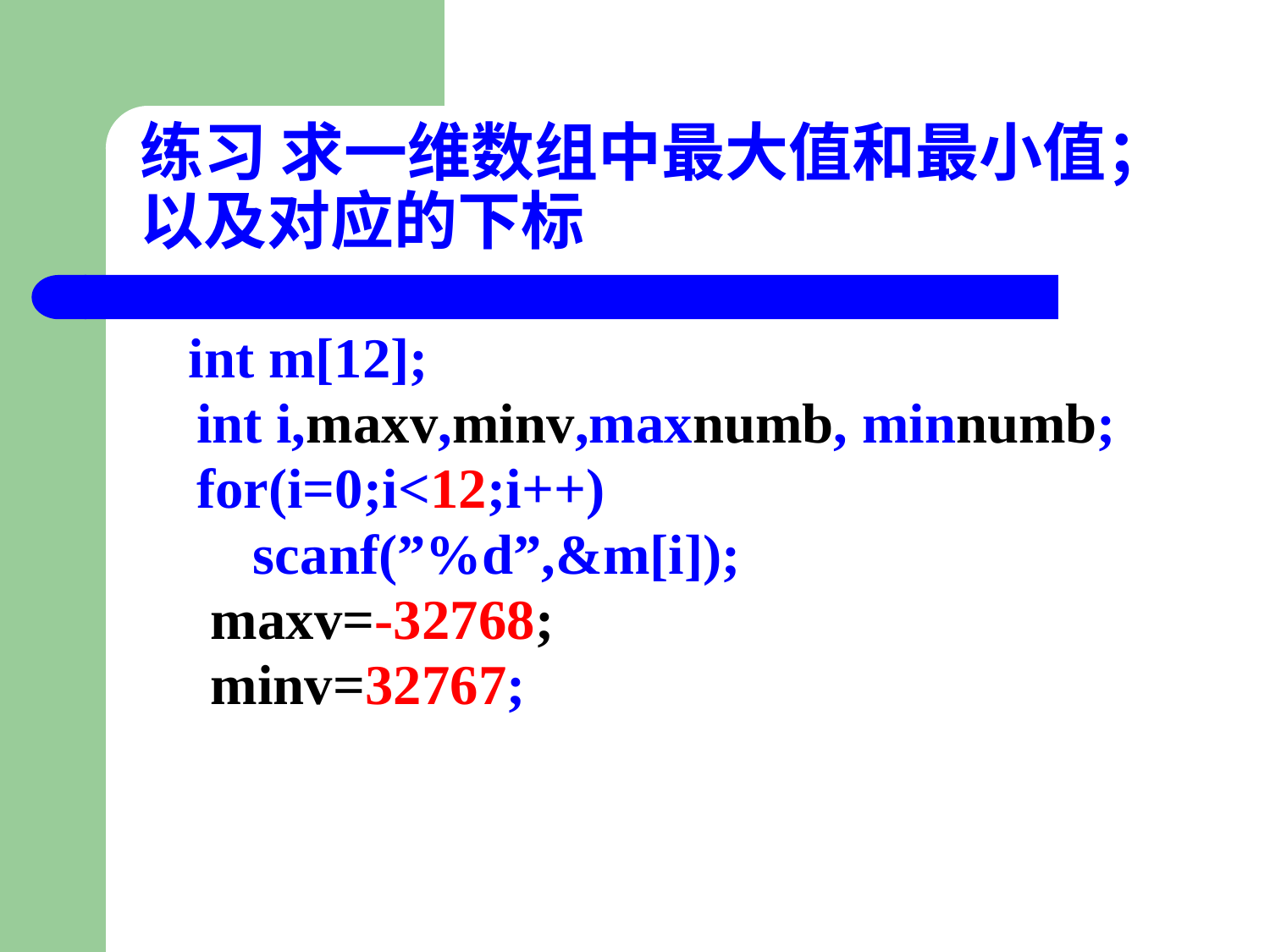

# 练习 求一维数组中最大值和最小值；以及对应的下标
    int m[12];
    int i,maxv,minv,maxnumb, minnumb;
    for(i=0;i<12;i++)
        scanf(”%d”,&m[i]);
     maxv=-32768;
     minv=32767;